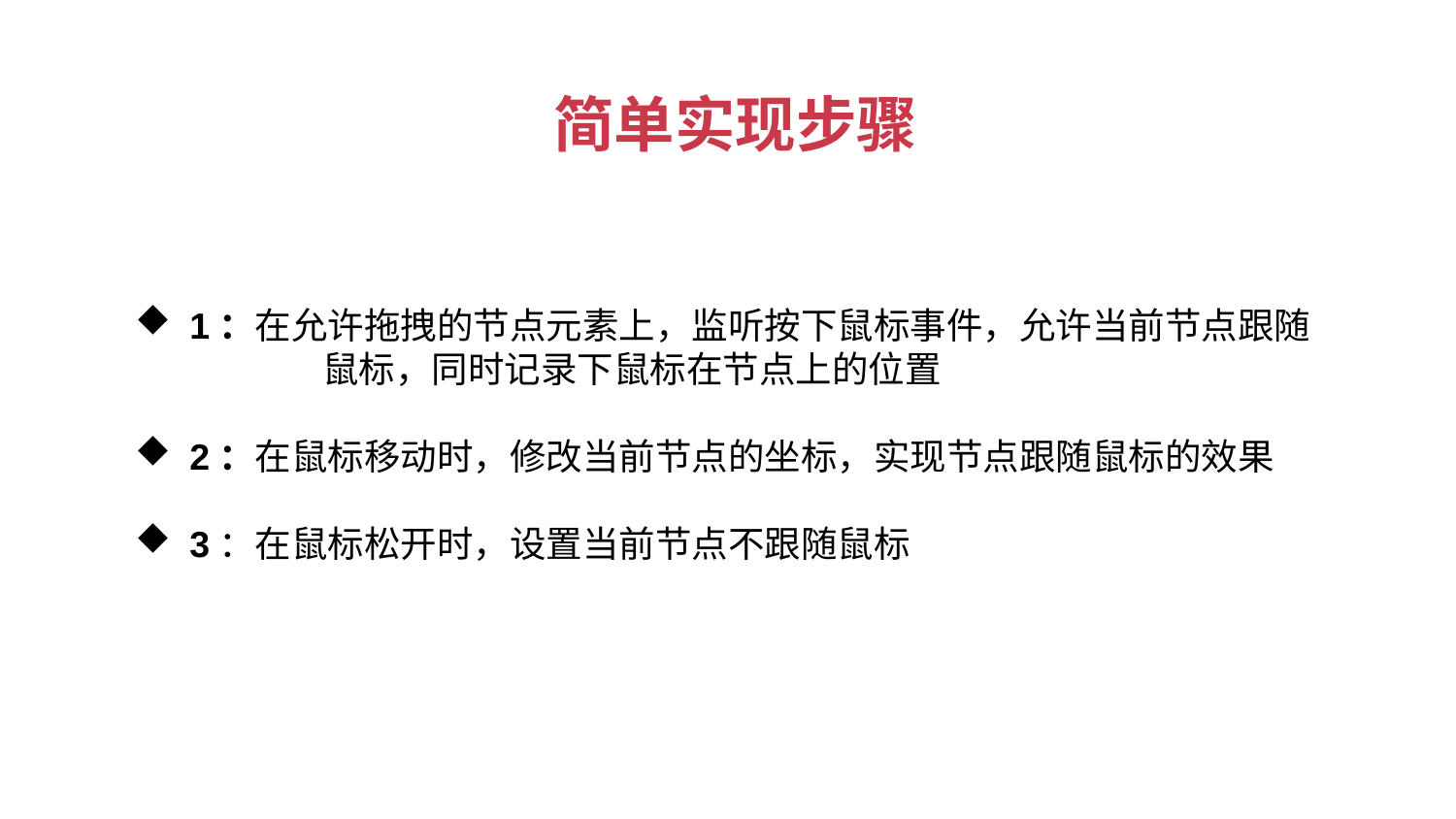

简单实现步骤
1：在允许拖拽的节点元素上，监听按下鼠标事件，允许当前节点跟随
	    鼠标，同时记录下鼠标在节点上的位置

2：在鼠标移动时，修改当前节点的坐标，实现节点跟随鼠标的效果

3：在鼠标松开时，设置当前节点不跟随鼠标